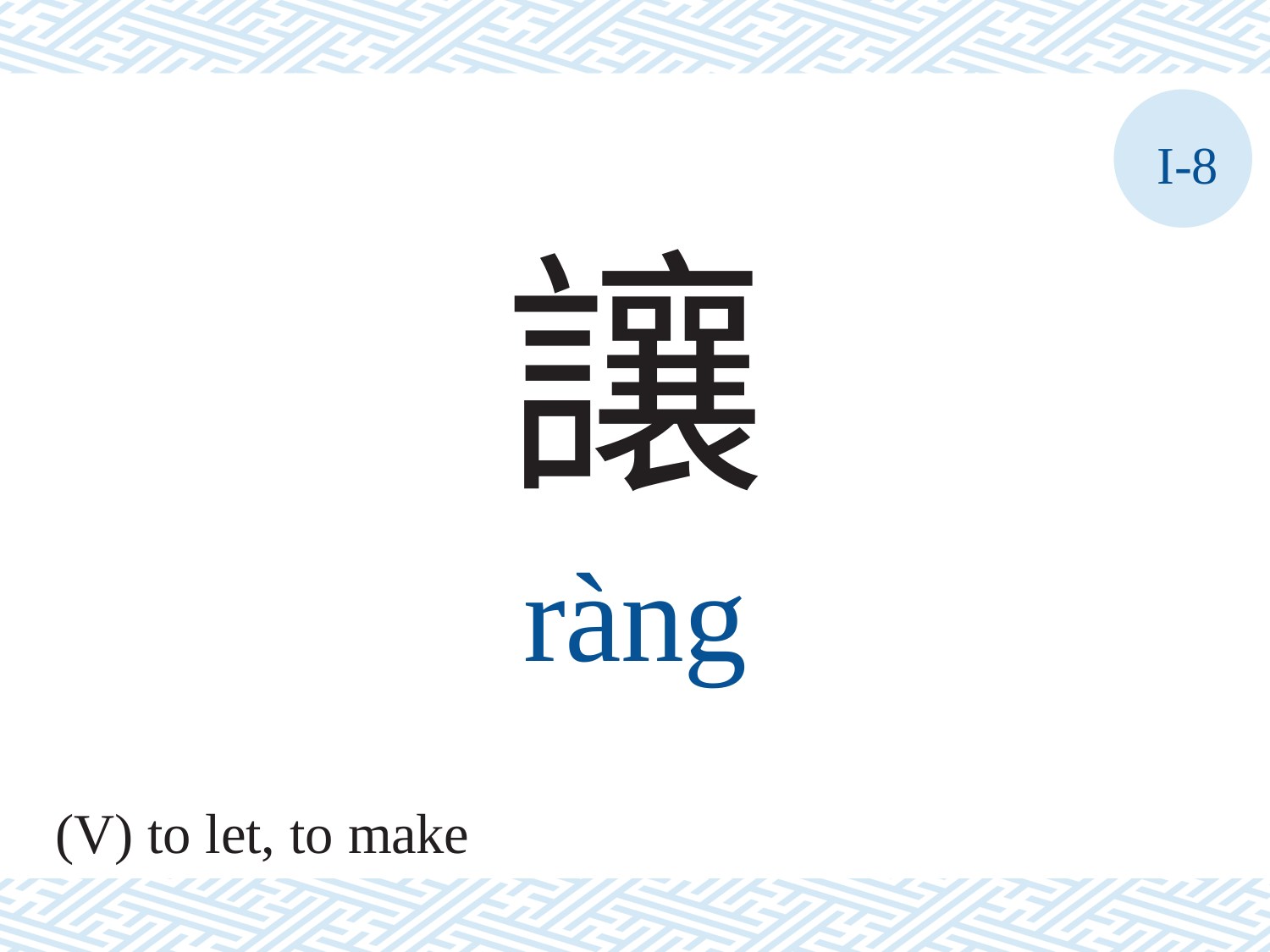

I-8
讓
ràng
(V) to let, to make